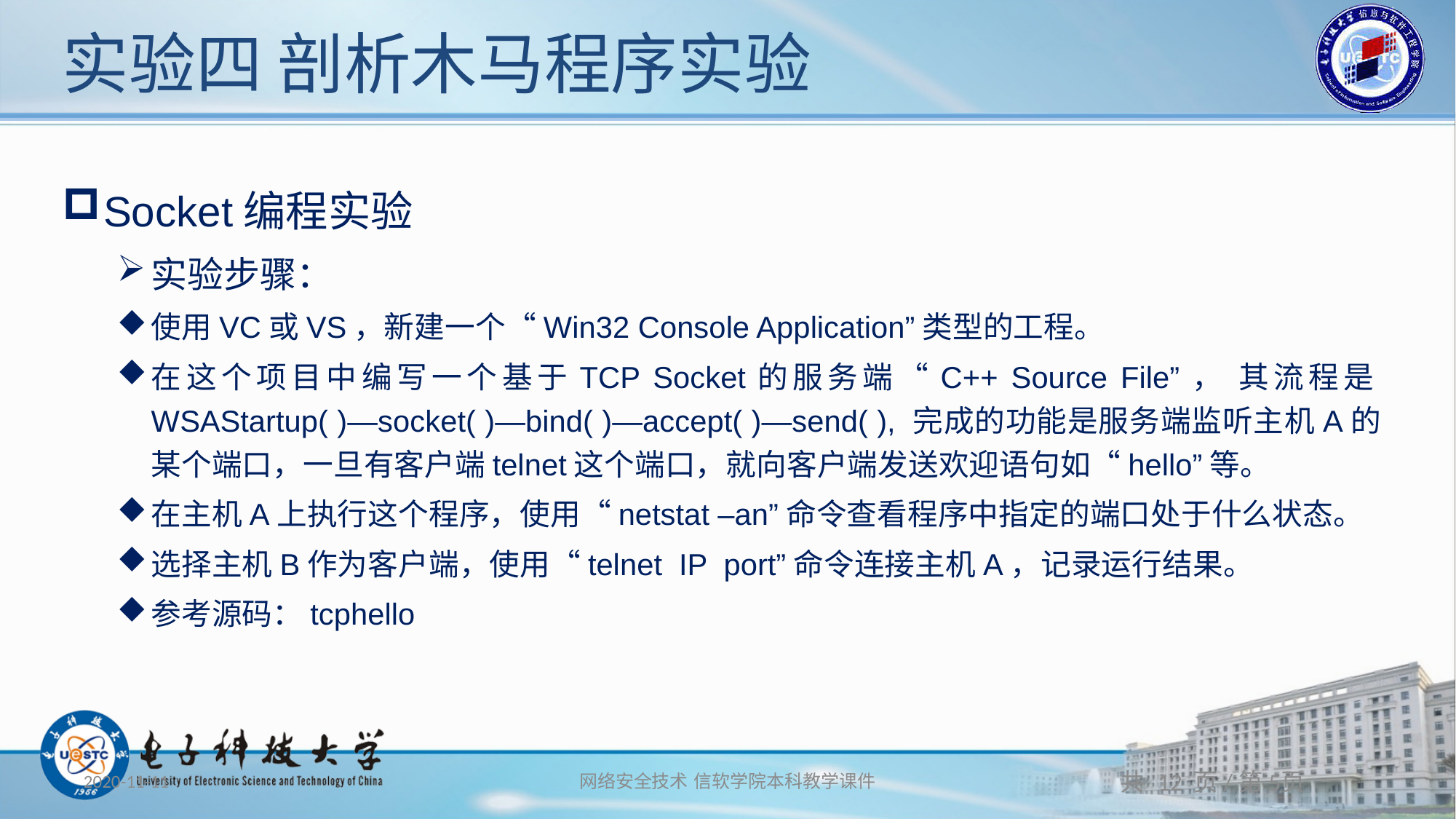

# 实验四 剖析木马程序实验
Socket编程实验
实验步骤：
使用VC或VS，新建一个“Win32 Console Application”类型的工程。
在这个项目中编写一个基于TCP Socket的服务端“C++ Source File”， 其流程是WSAStartup( )—socket( )—bind( )—accept( )—send( ), 完成的功能是服务端监听主机A的某个端口，一旦有客户端telnet这个端口，就向客户端发送欢迎语句如“hello”等。
在主机A上执行这个程序，使用“netstat –an”命令查看程序中指定的端口处于什么状态。
选择主机B作为客户端，使用“telnet  IP  port”命令连接主机A，记录运行结果。
参考源码：tcphello
2020-11-11
网络安全技术 信软学院本科教学课件
共 12 页/第5页